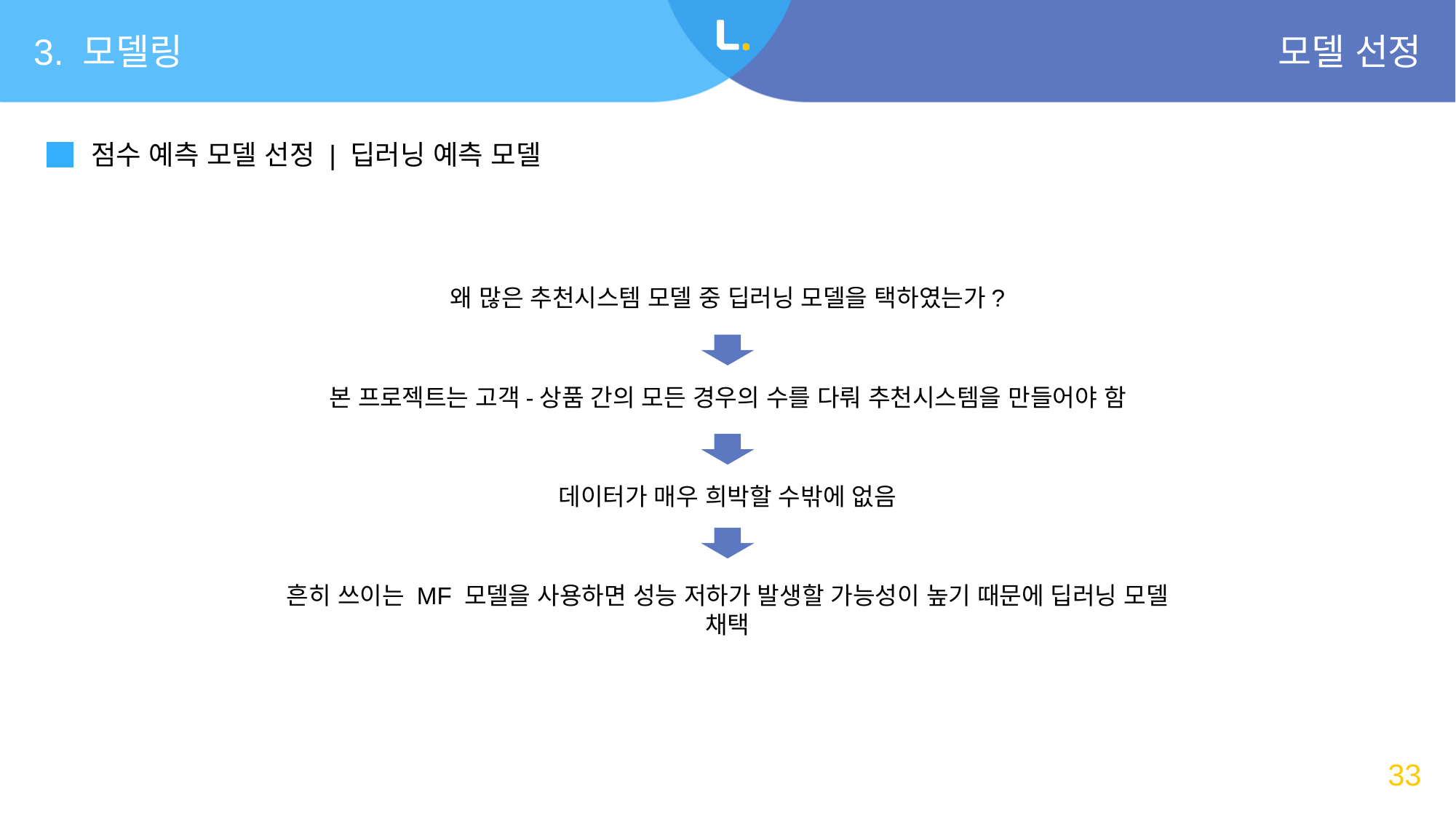

모델 선정
3. 모델링
점수 예측 모델 선정 | 딥러닝 예측 모델

왜 많은 추천시스템 모델 중 딥러닝 모델을 택하였는가?

본 프로젝트는 고객-상품 간의 모든 경우의 수를 다뤄 추천시스템을 만들어야 함

데이터가 매우 희박할 수밖에 없음

흔히 쓰이는 MF 모델을 사용하면 성능 저하가 발생할 가능성이 높기 때문에 딥러닝 모델 채택
33